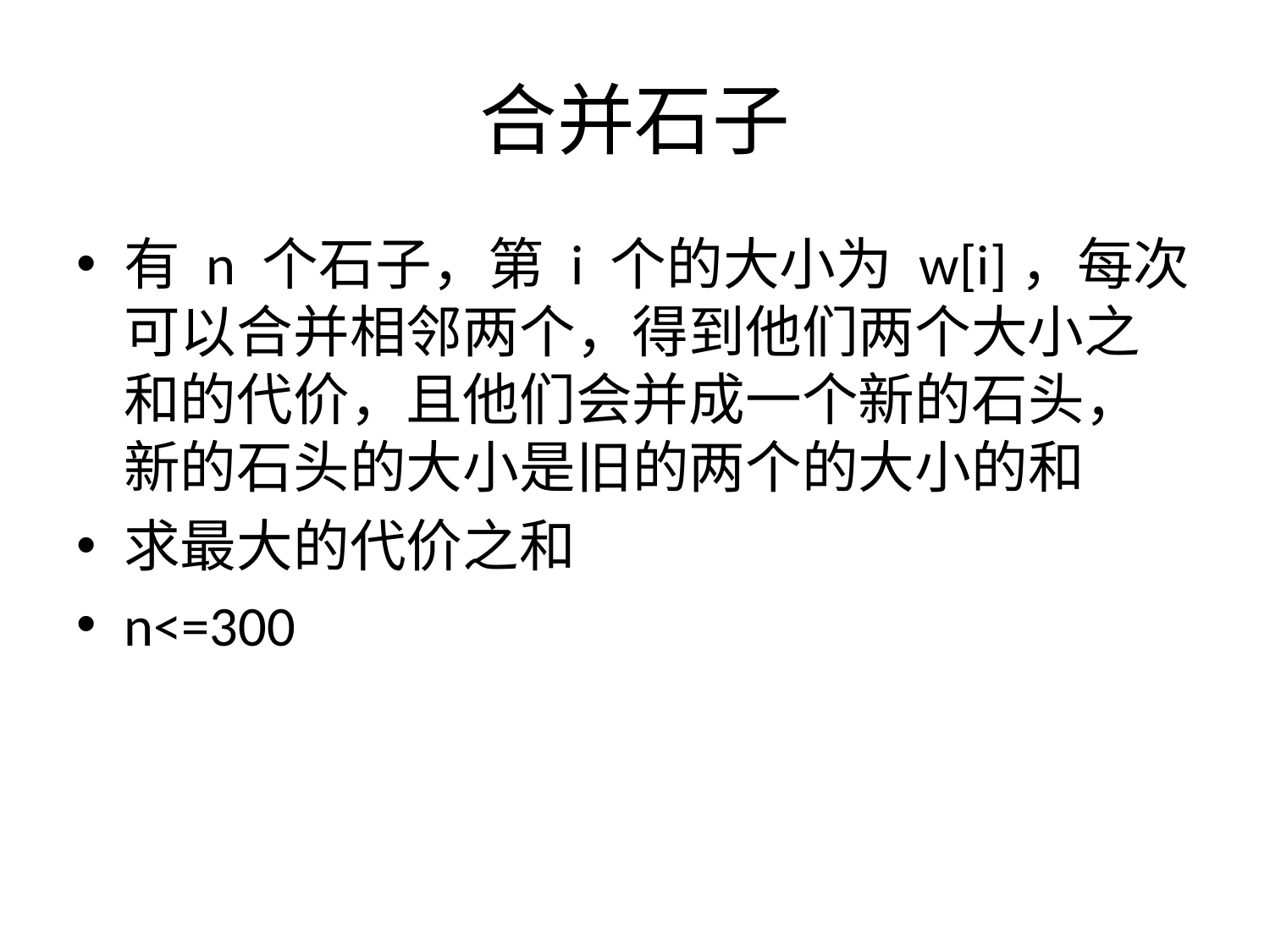

# 合并石子
有 n 个石子，第 i 个的大小为 w[i]，每次可以合并相邻两个，得到他们两个大小之和的代价，且他们会并成一个新的石头，新的石头的大小是旧的两个的大小的和
求最大的代价之和
n<=300